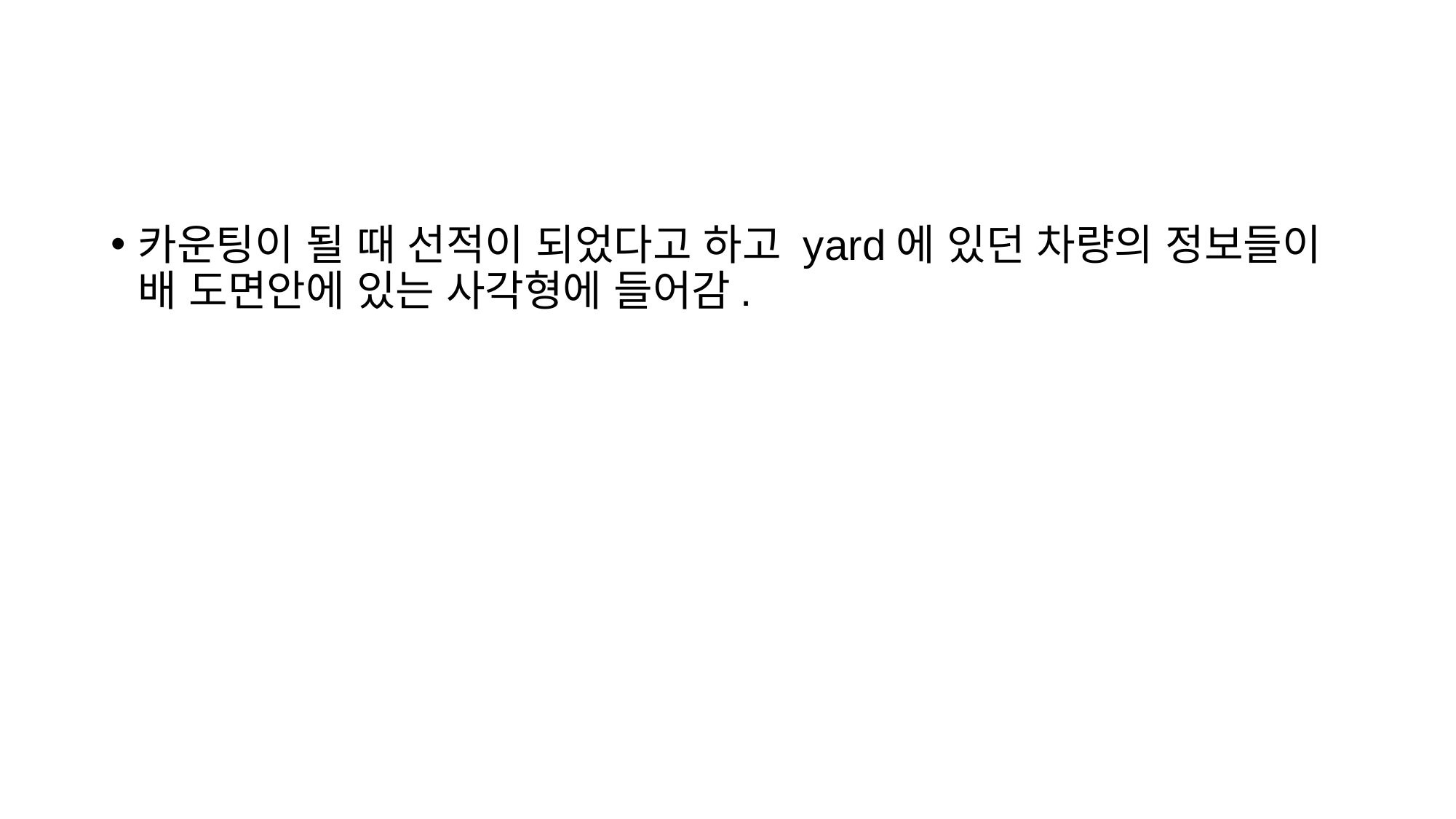

카운팅이 될 때 선적이 되었다고 하고 yard에 있던 차량의 정보들이 배 도면안에 있는 사각형에 들어감.